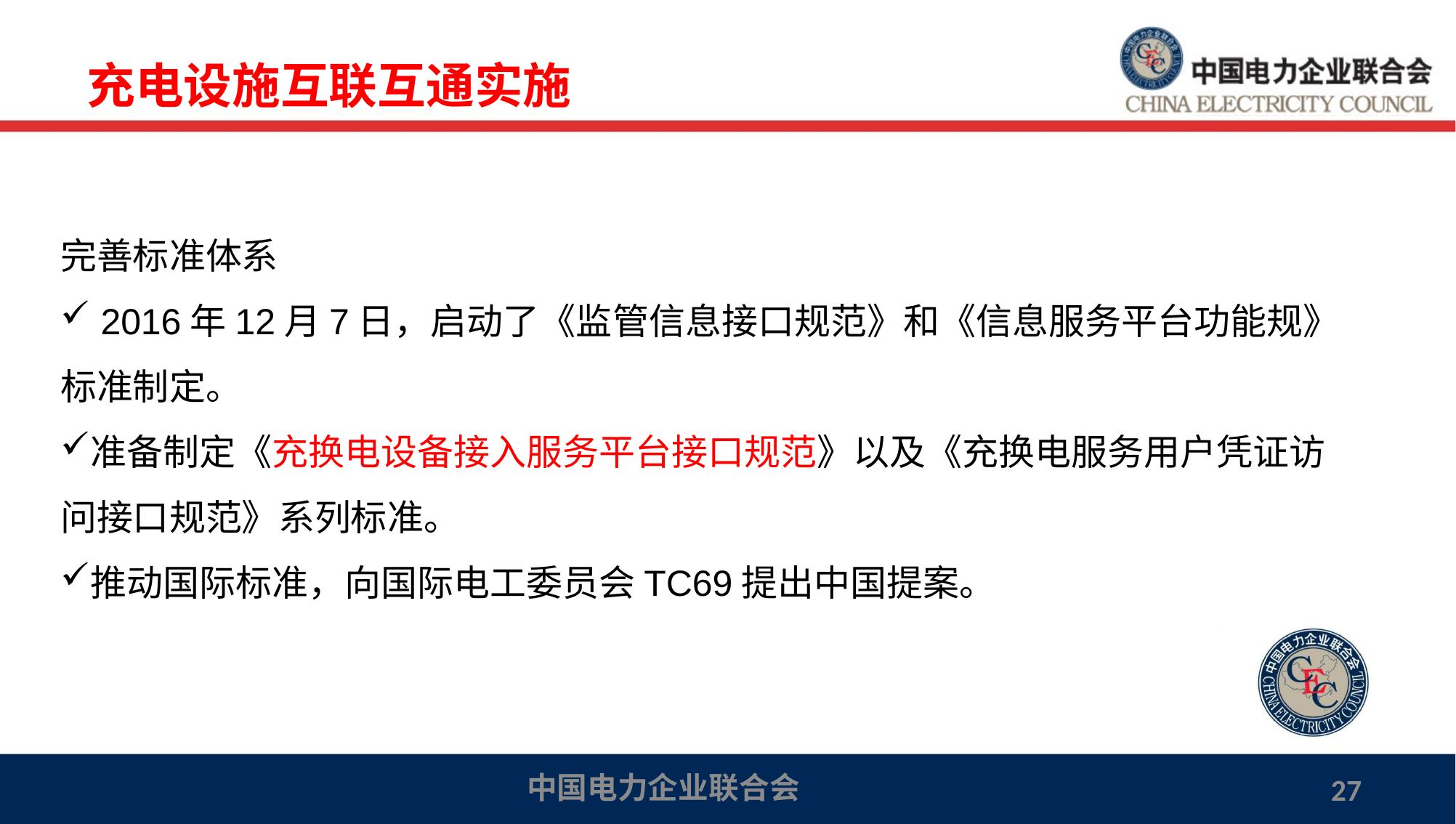

充电设施互联互通实施
完善标准体系
 2016年12月7日，启动了《监管信息接口规范》和《信息服务平台功能规》标准制定。
准备制定《充换电设备接入服务平台接口规范》以及《充换电服务用户凭证访问接口规范》系列标准。
推动国际标准，向国际电工委员会TC69提出中国提案。

中国电力企业联合会
27